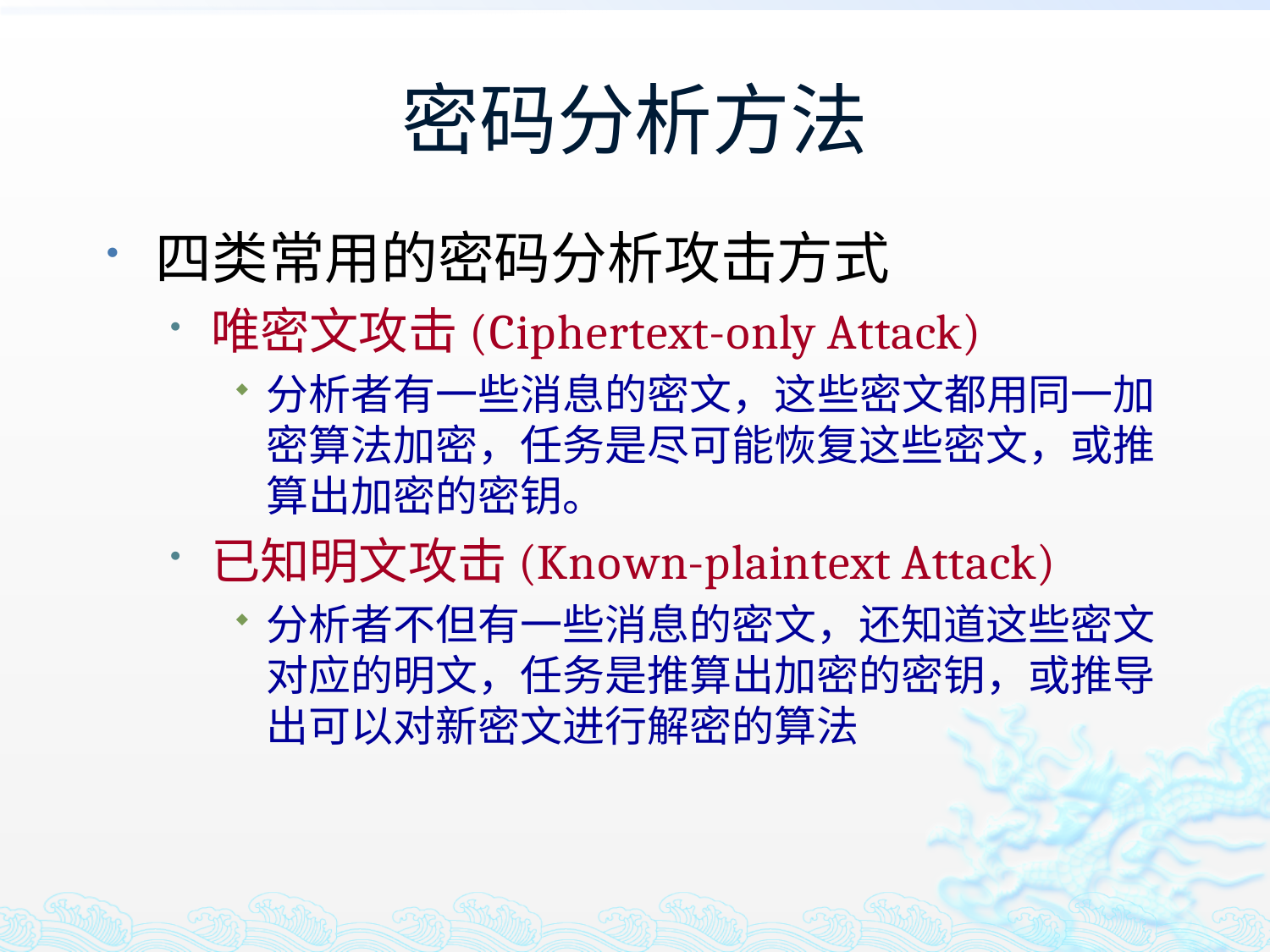

# 密码分析方法
四类常用的密码分析攻击方式
唯密文攻击(Ciphertext-only Attack)
分析者有一些消息的密文，这些密文都用同一加密算法加密，任务是尽可能恢复这些密文，或推算出加密的密钥。
已知明文攻击(Known-plaintext Attack)
分析者不但有一些消息的密文，还知道这些密文对应的明文，任务是推算出加密的密钥，或推导出可以对新密文进行解密的算法